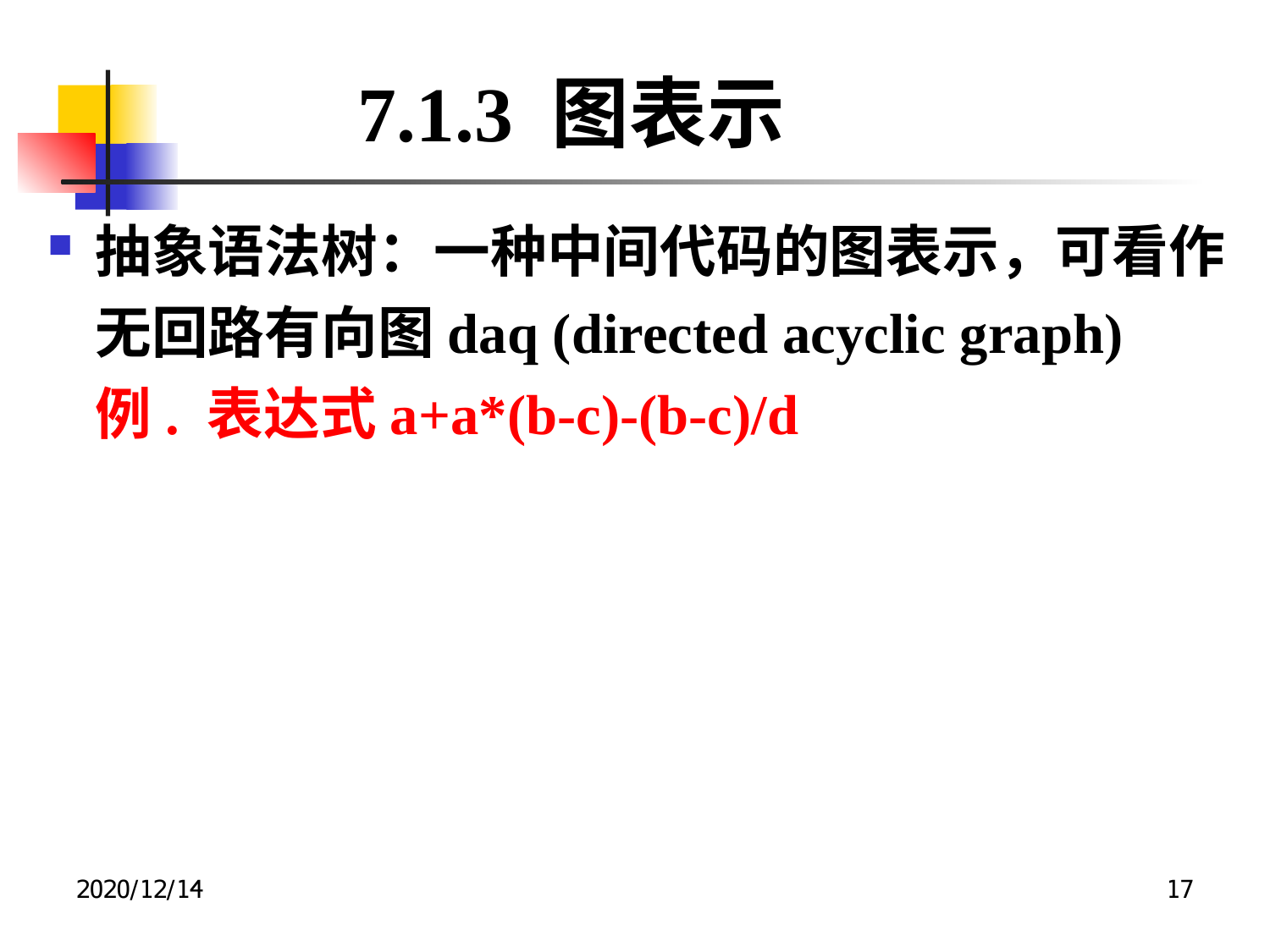

7.1.3 图表示
抽象语法树：一种中间代码的图表示，可看作无回路有向图daq (directed acyclic graph)
例. 表达式a+a*(b-c)-(b-c)/d

2020/12/14
17